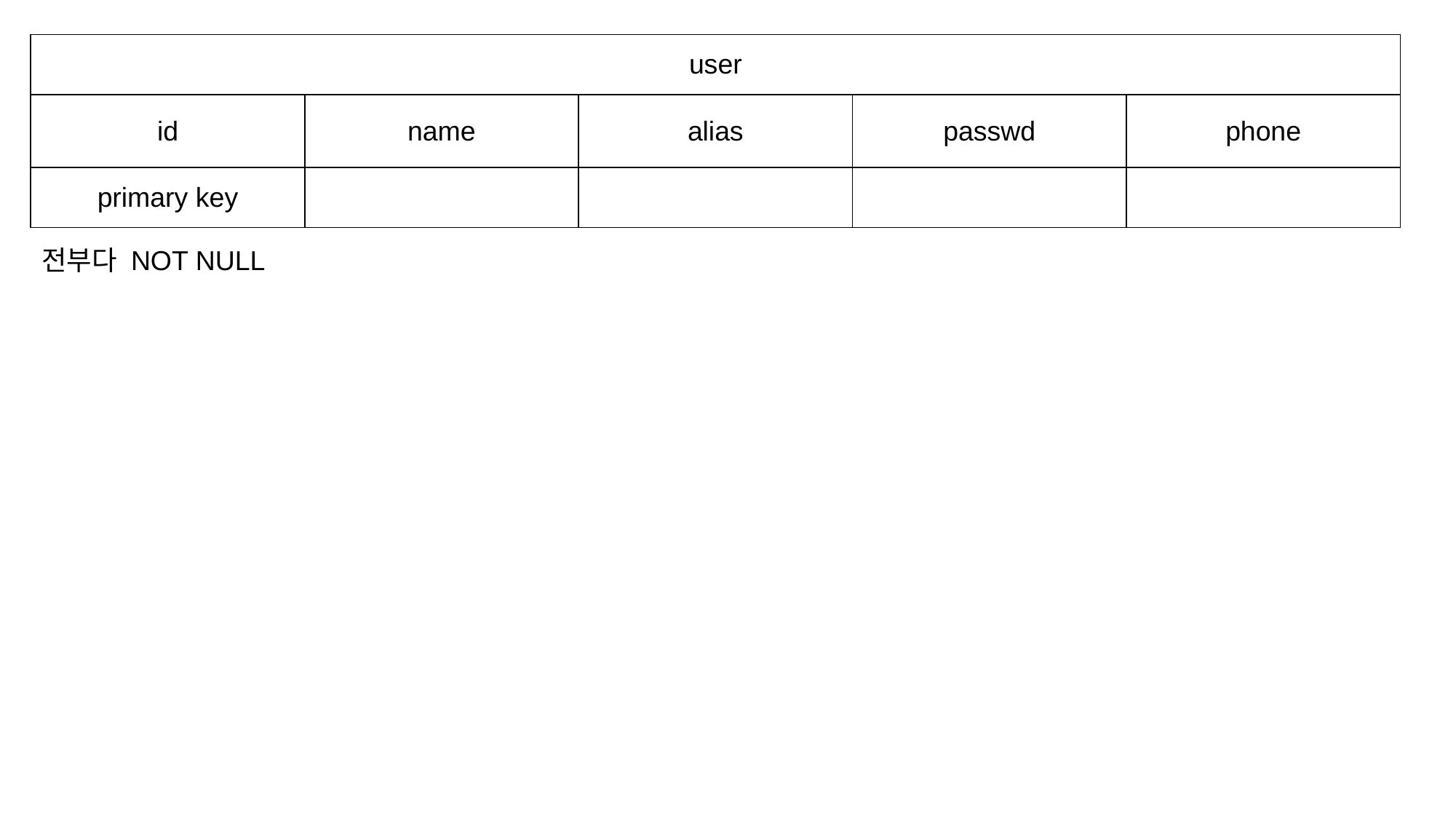

| user |  |  |  |  |
| --- | --- | --- | --- | --- |
| id | name | alias | passwd | phone |
| primary key |  |  |  |  |
전부다 NOT NULL